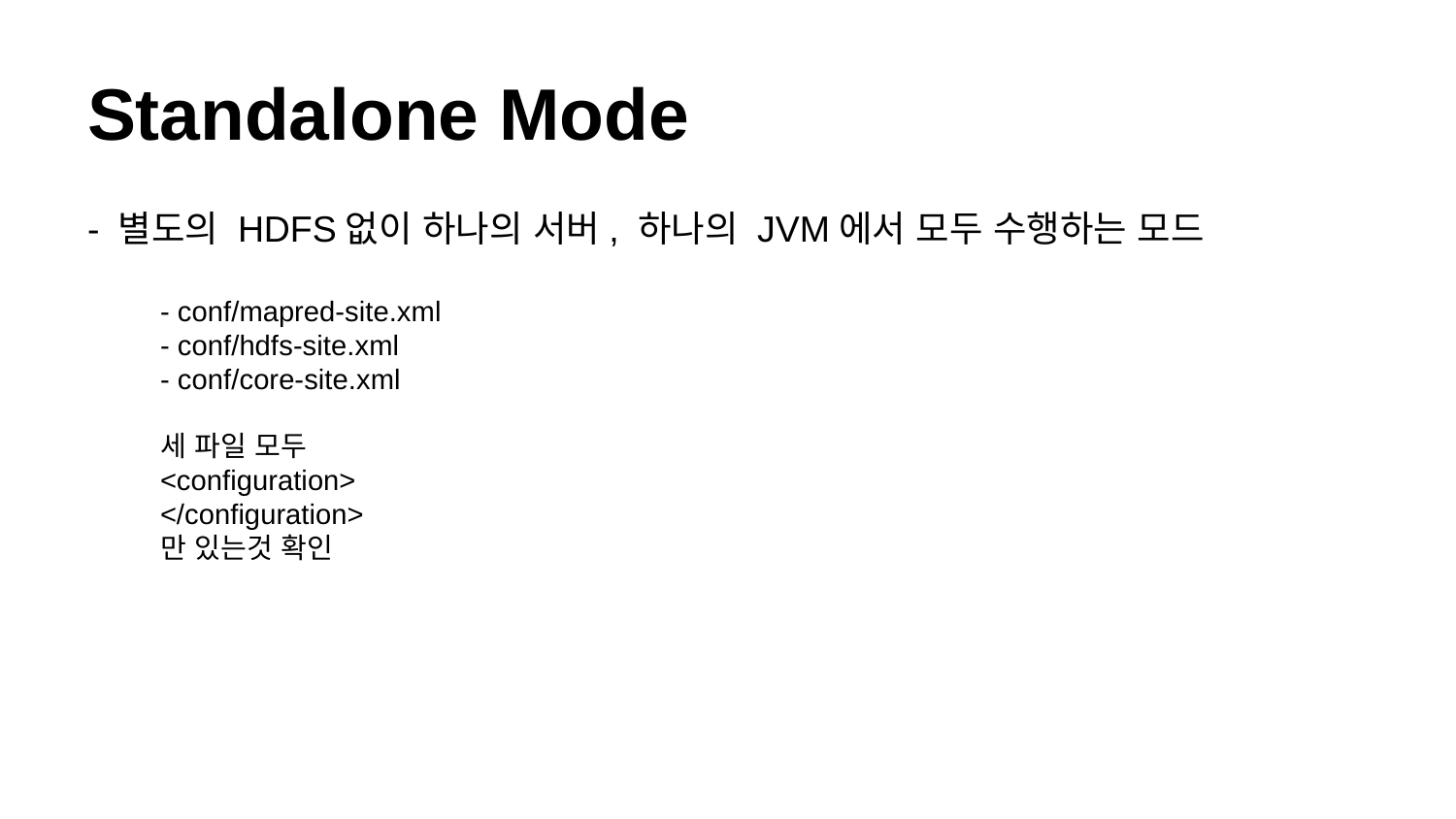

# Standalone Mode
- 별도의 HDFS없이 하나의 서버, 하나의 JVM에서 모두 수행하는 모드

- conf/mapred-site.xml
- conf/hdfs-site.xml
- conf/core-site.xml

세 파일 모두
<configuration>
</configuration>
만 있는것 확인